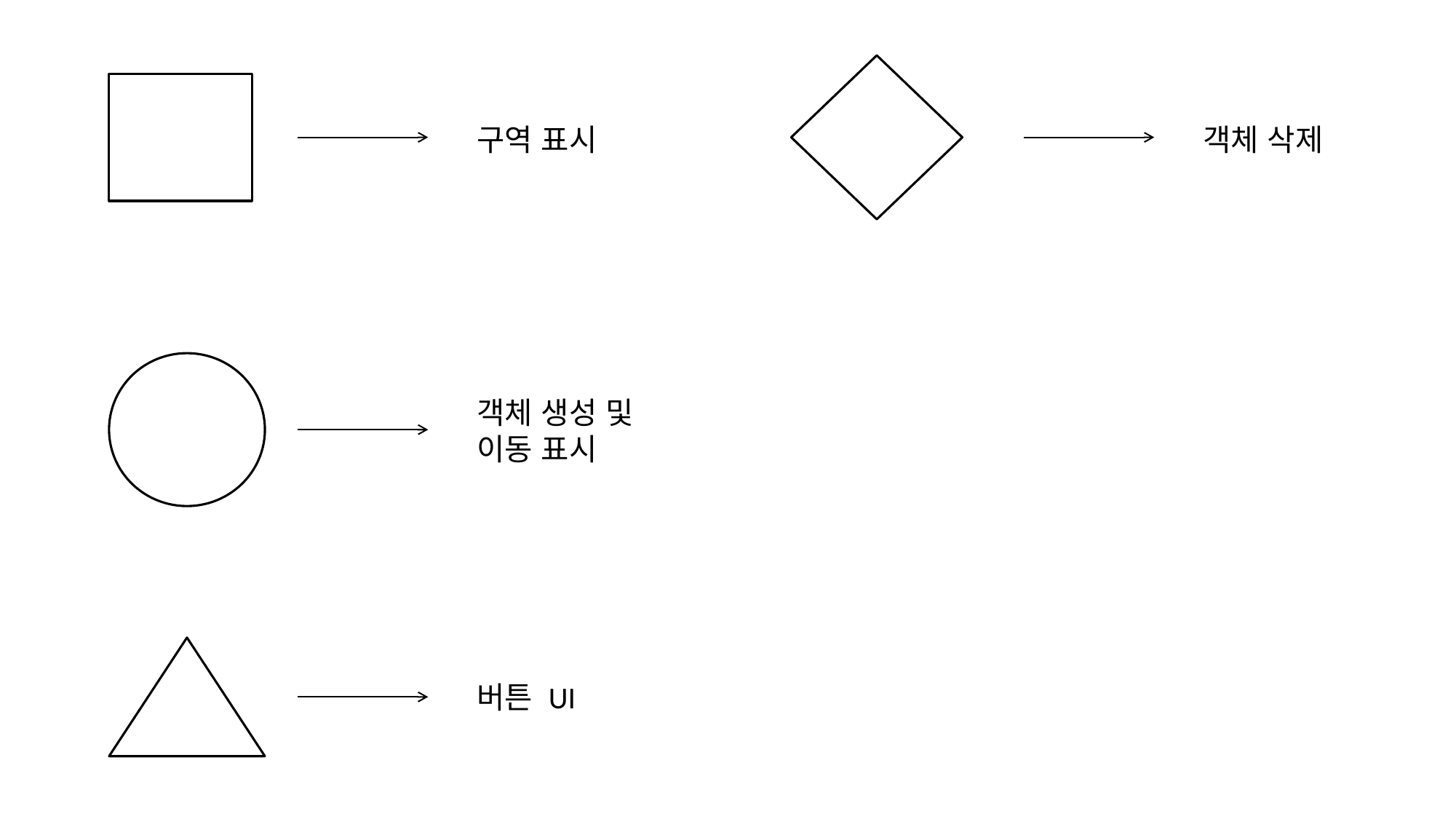

구역 표시
객체 삭제

객체 생성 및 이동 표시

버튼 UI